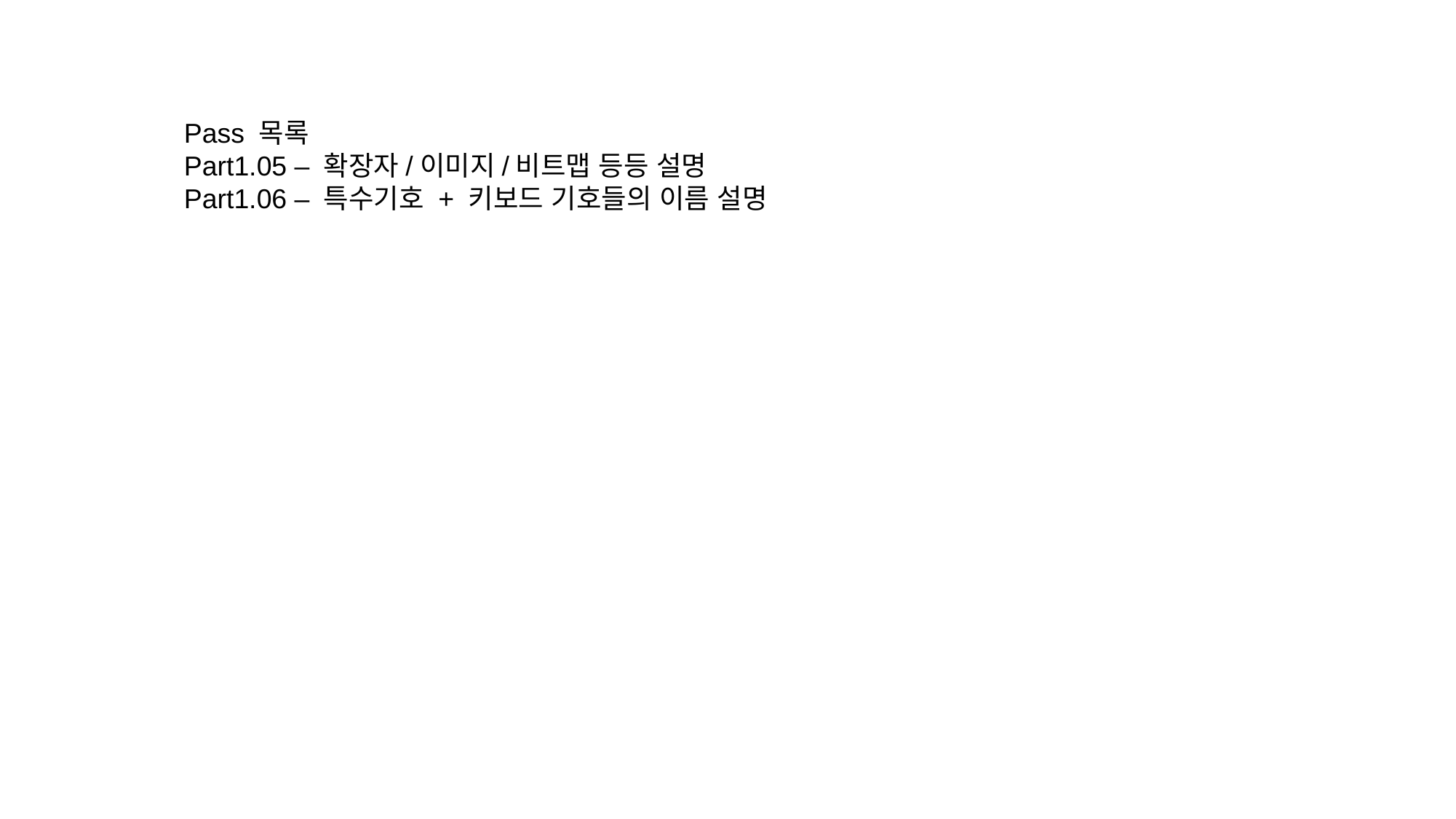

Pass 목록
Part1.05 – 확장자/이미지/비트맵 등등 설명
Part1.06 – 특수기호 + 키보드 기호들의 이름 설명